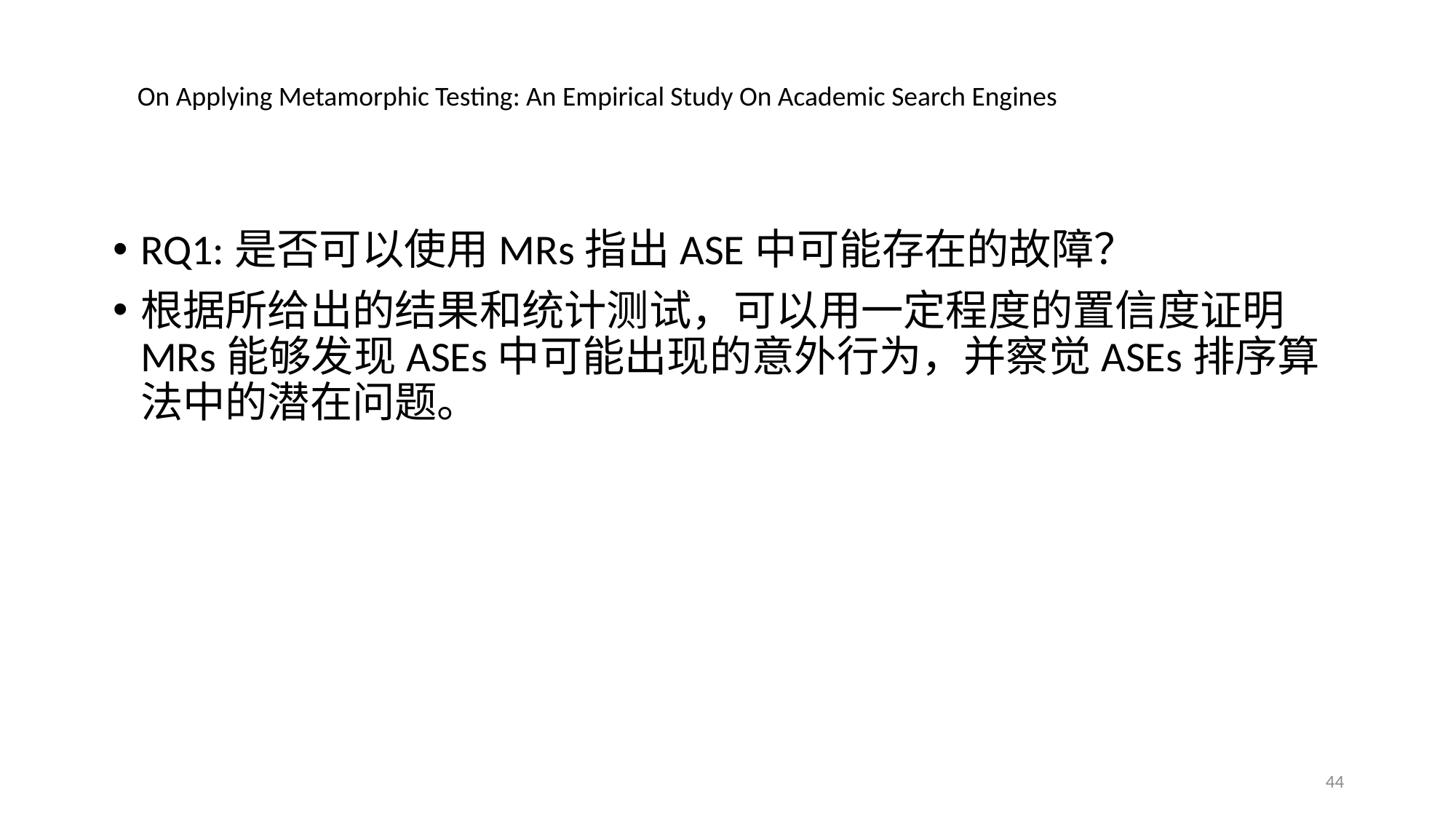

On Applying Metamorphic Testing: An Empirical Study On Academic Search Engines
RQ1:是否可以使用MRs指出ASE中可能存在的故障？
根据所给出的结果和统计测试，可以用一定程度的置信度证明MRs能够发现ASEs中可能出现的意外行为，并察觉ASEs排序算法中的潜在问题。
44